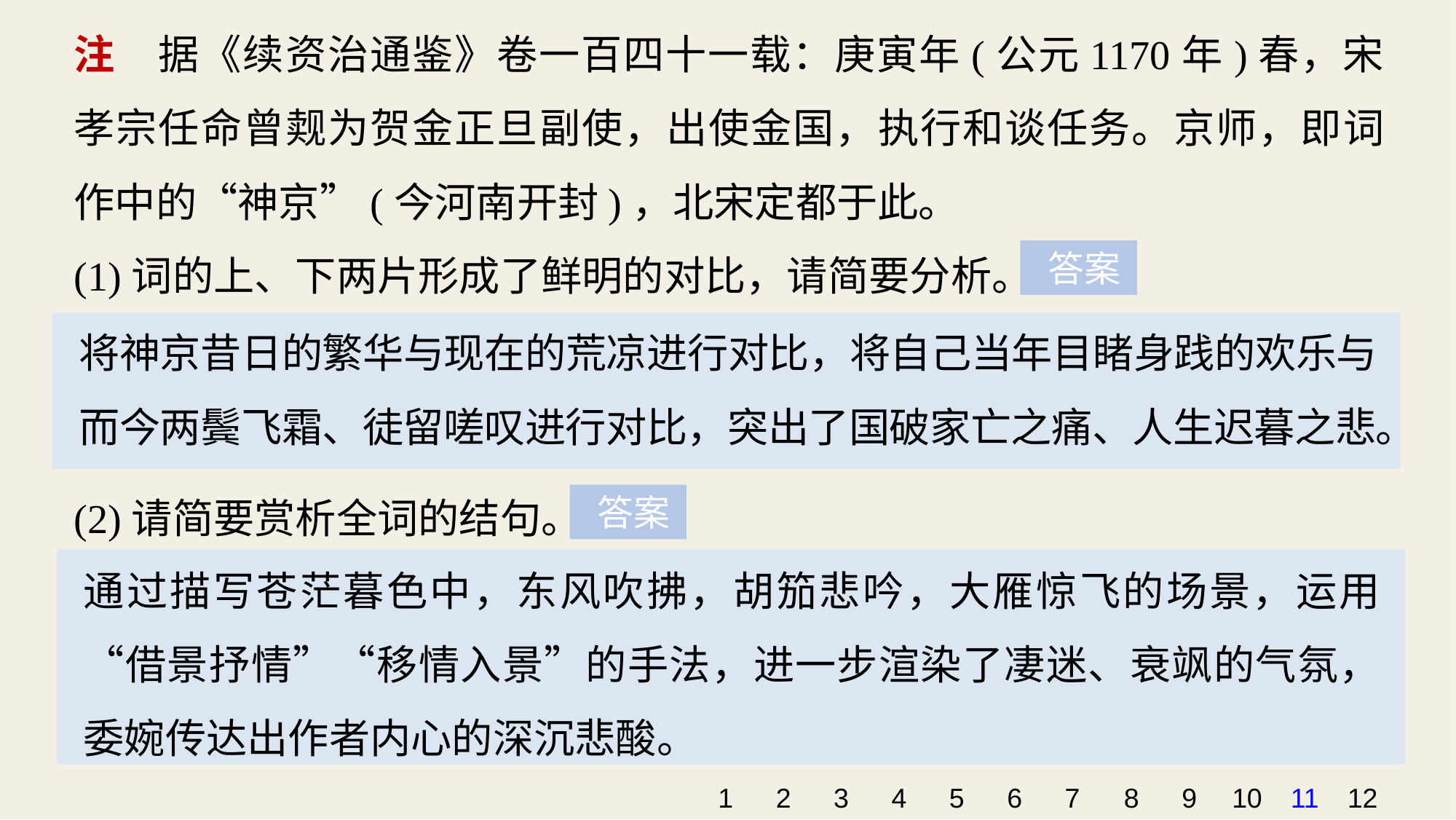

注　据《续资治通鉴》卷一百四十一载：庚寅年(公元1170年)春，宋孝宗任命曾觌为贺金正旦副使，出使金国，执行和谈任务。京师，即词作中的“神京”(今河南开封)，北宋定都于此。
(1)词的上、下两片形成了鲜明的对比，请简要分析。

(2)请简要赏析全词的结句。
 答案
将神京昔日的繁华与现在的荒凉进行对比，将自己当年目睹身践的欢乐与而今两鬓飞霜、徒留嗟叹进行对比，突出了国破家亡之痛、人生迟暮之悲。

 答案
通过描写苍茫暮色中，东风吹拂，胡笳悲吟，大雁惊飞的场景，运用“借景抒情”“移情入景”的手法，进一步渲染了凄迷、衰飒的气氛，委婉传达出作者内心的深沉悲酸。

1
2
3
4
5
6
7
8
9
10
11
12